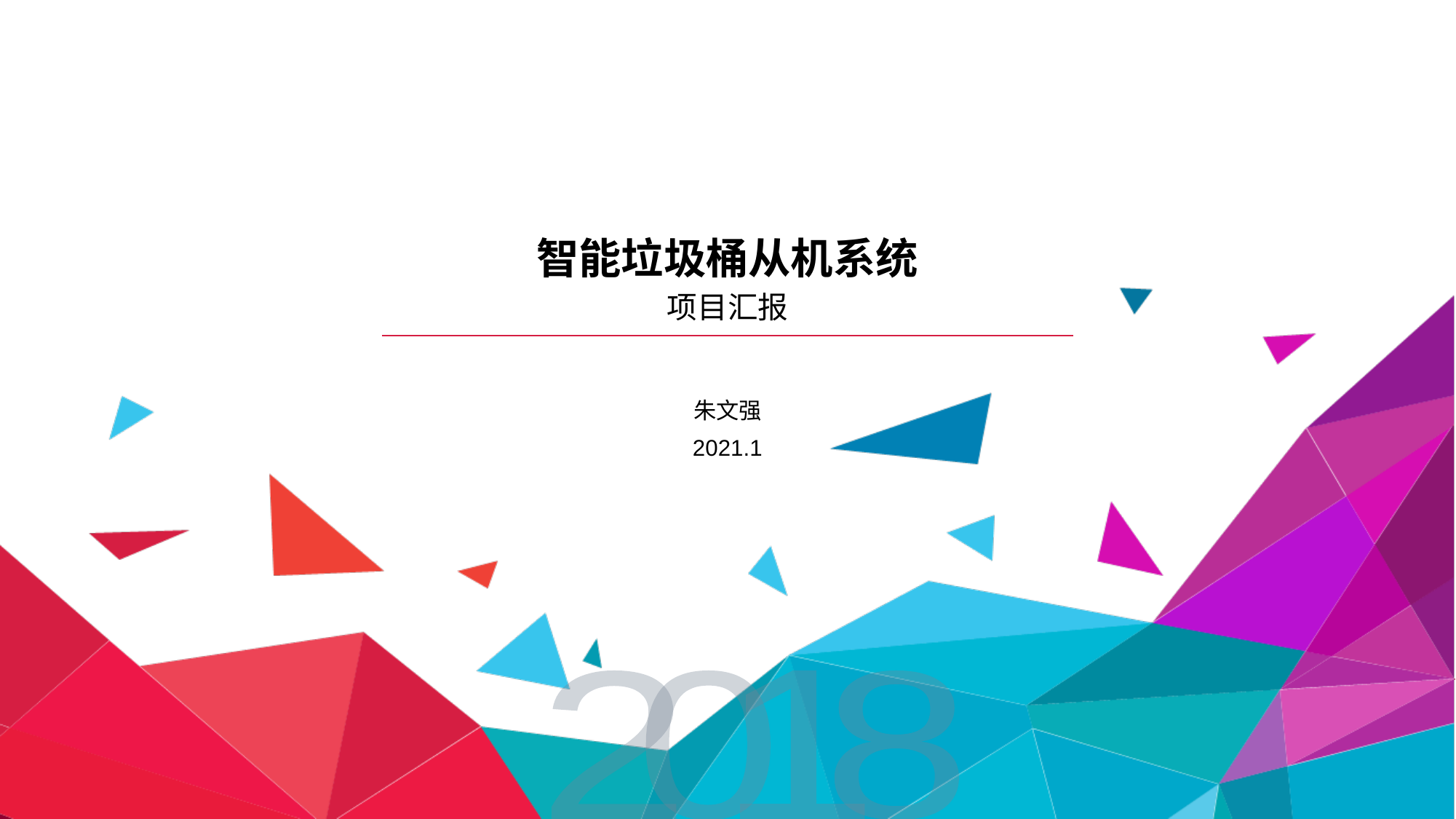

# 智能垃圾桶从机系统
项目汇报
朱文强
2021.1
2
0
1
8